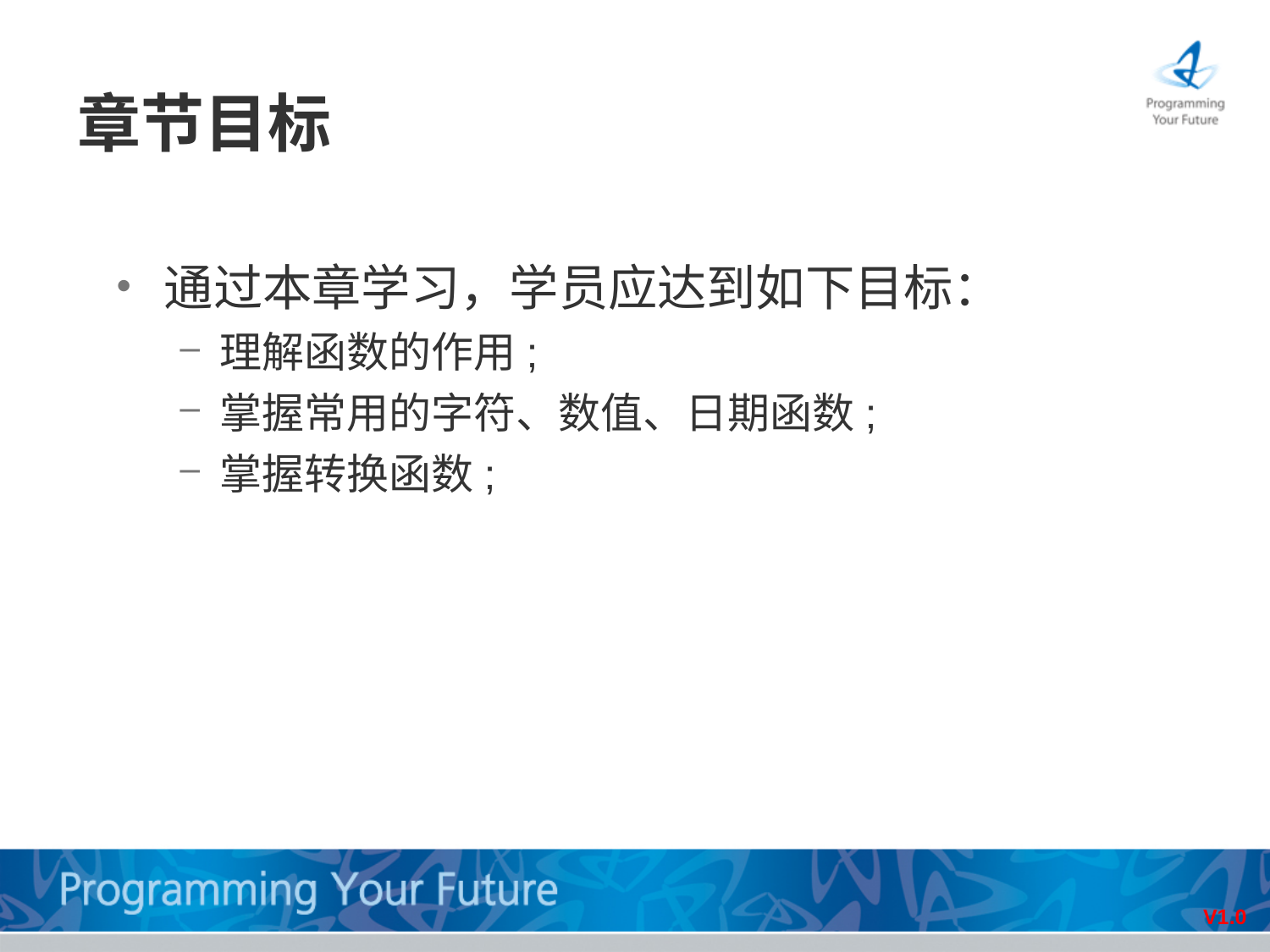

章节目标
通过本章学习，学员应达到如下目标：
理解函数的作用;
掌握常用的字符、数值、日期函数;
掌握转换函数;